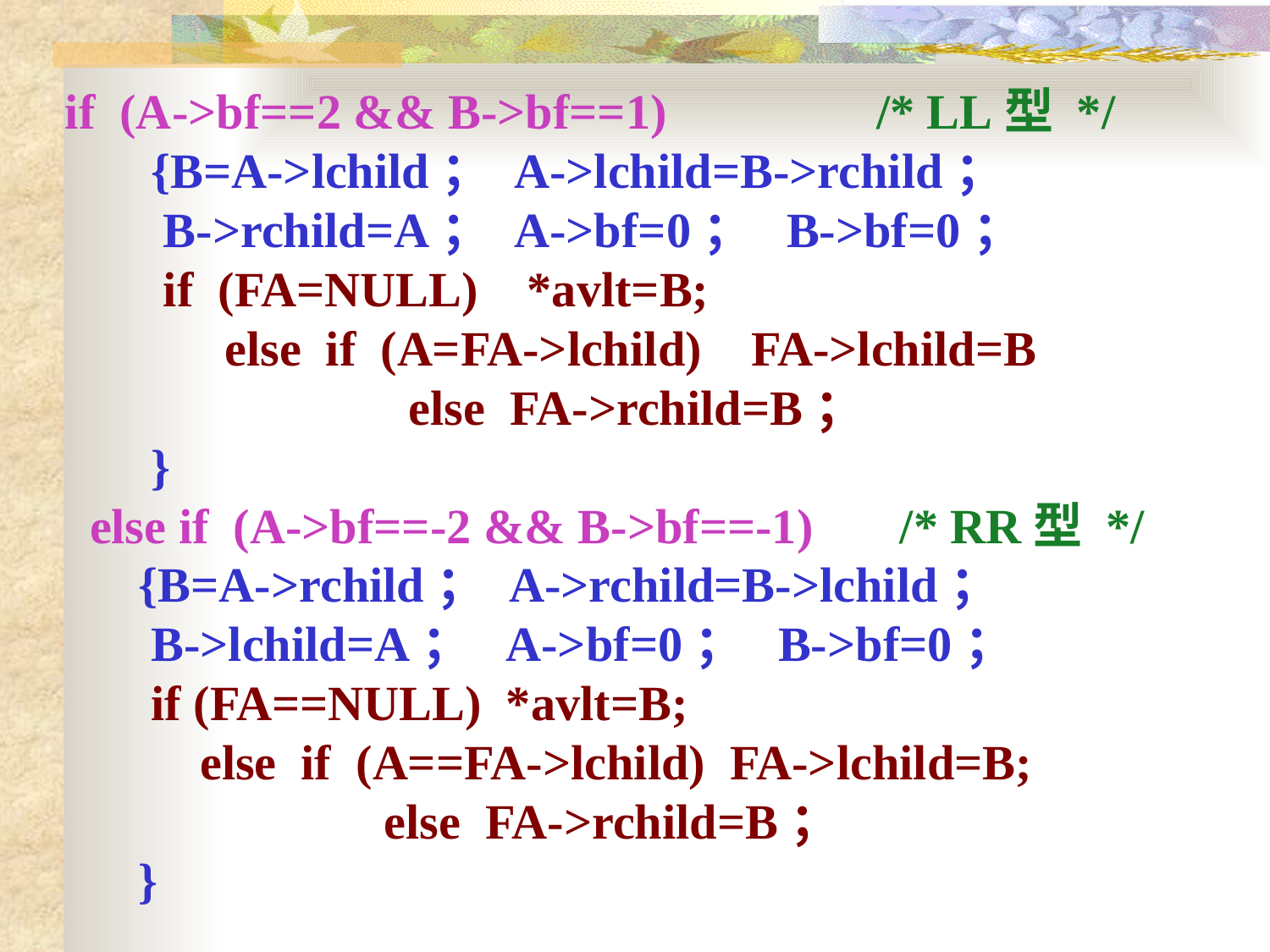

if  (A->bf==2 && B->bf==1)                 /* LL型 */
       {B=A->lchild； A->lchild=B->rchild；
        B->rchild=A； A->bf=0；  B->bf=0；
        if  (FA=NULL)    *avlt=B;
             else  if  (A=FA->lchild)    FA->lchild=B
                            else  FA->rchild=B；
       }
  else if  (A->bf==-2 && B->bf==-1)       /* RR型 */
      {B=A->rchild； A->rchild=B->lchild；
       B->lchild=A；  A->bf=0；  B->bf=0；
       if (FA==NULL)  *avlt=B;
           else  if  (A==FA->lchild)  FA->lchild=B;
                          else  FA->rchild=B；
      }